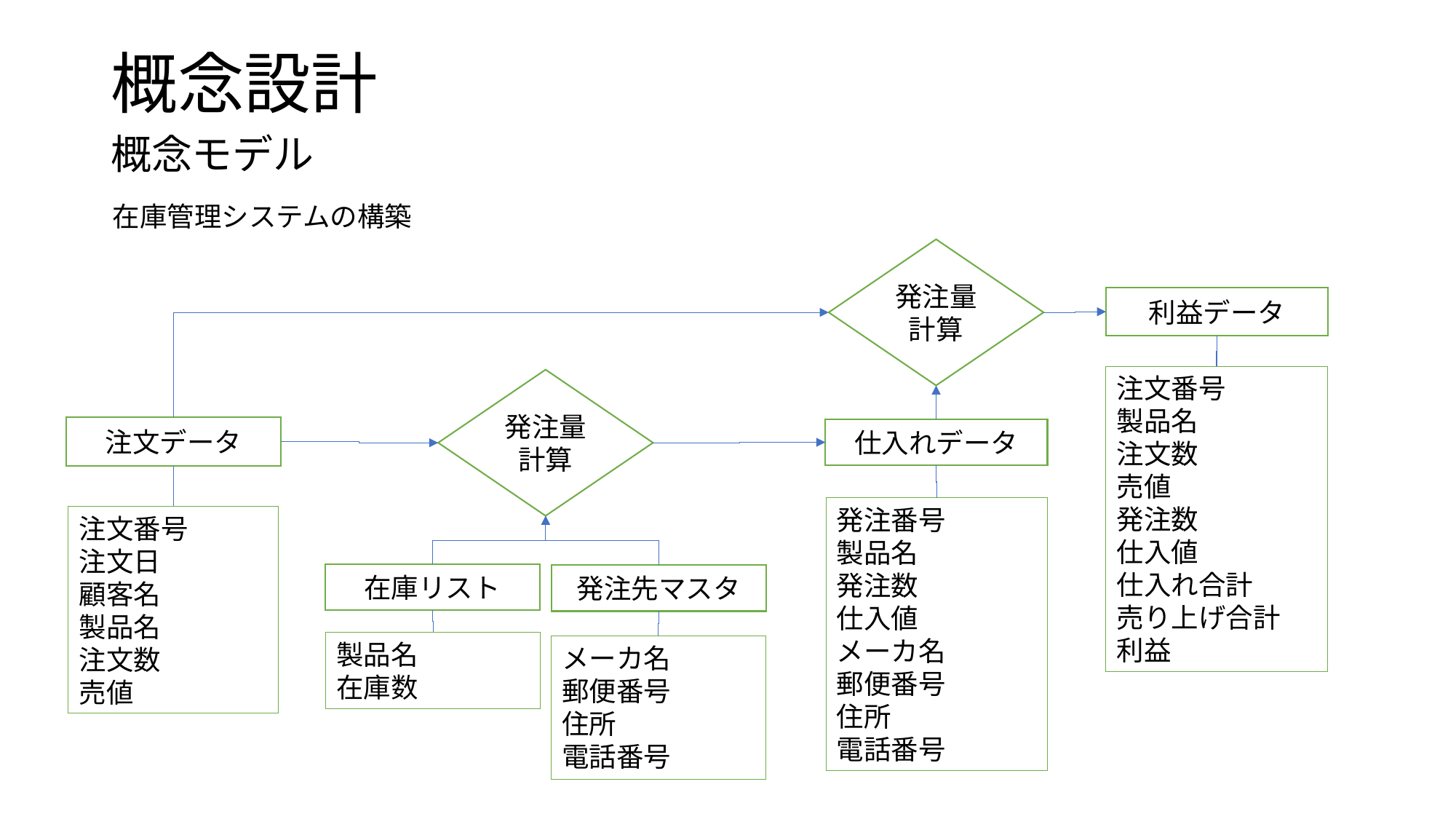

# 概念設計
概念モデル
在庫管理システムの構築
発注量計算
利益データ
注文番号
製品名
注文数
売値
発注数
仕入値
仕入れ合計
売り上げ合計
利益
発注量計算
注文データ
仕入れデータ
発注番号
製品名
発注数
仕入値
メーカ名
郵便番号
住所
電話番号
注文番号
注文日
顧客名
製品名
注文数
売値
在庫リスト
発注先マスタ
製品名
在庫数
メーカ名
郵便番号
住所
電話番号